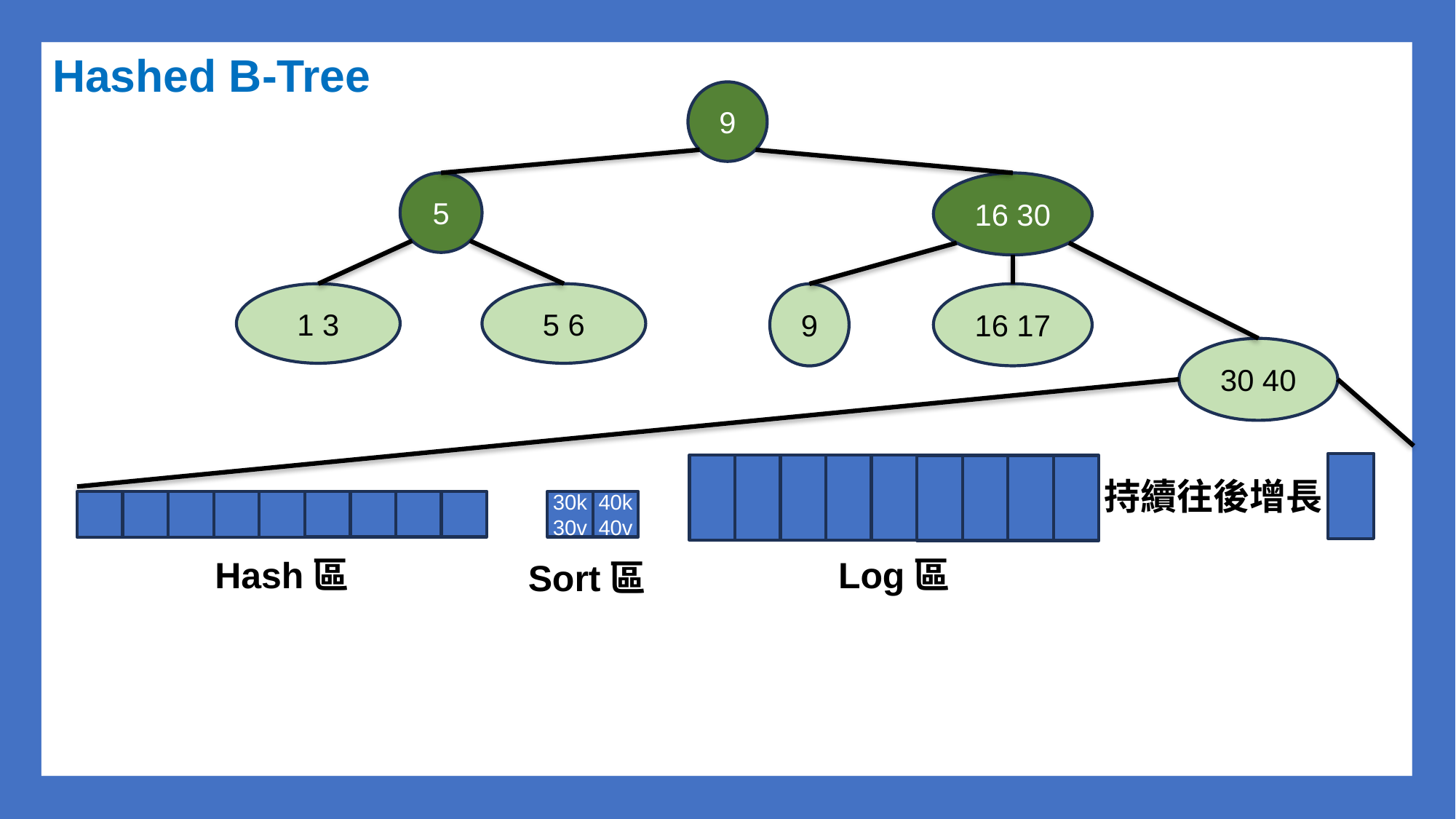

Hashed B-Tree
9
5
16 30
5 6
1 3
16 17
9
30 40

持續往後增長

30k
30v
40k
40v

5
6
7
8
0
1
2
3
4
Hash區
Log區
Sort區